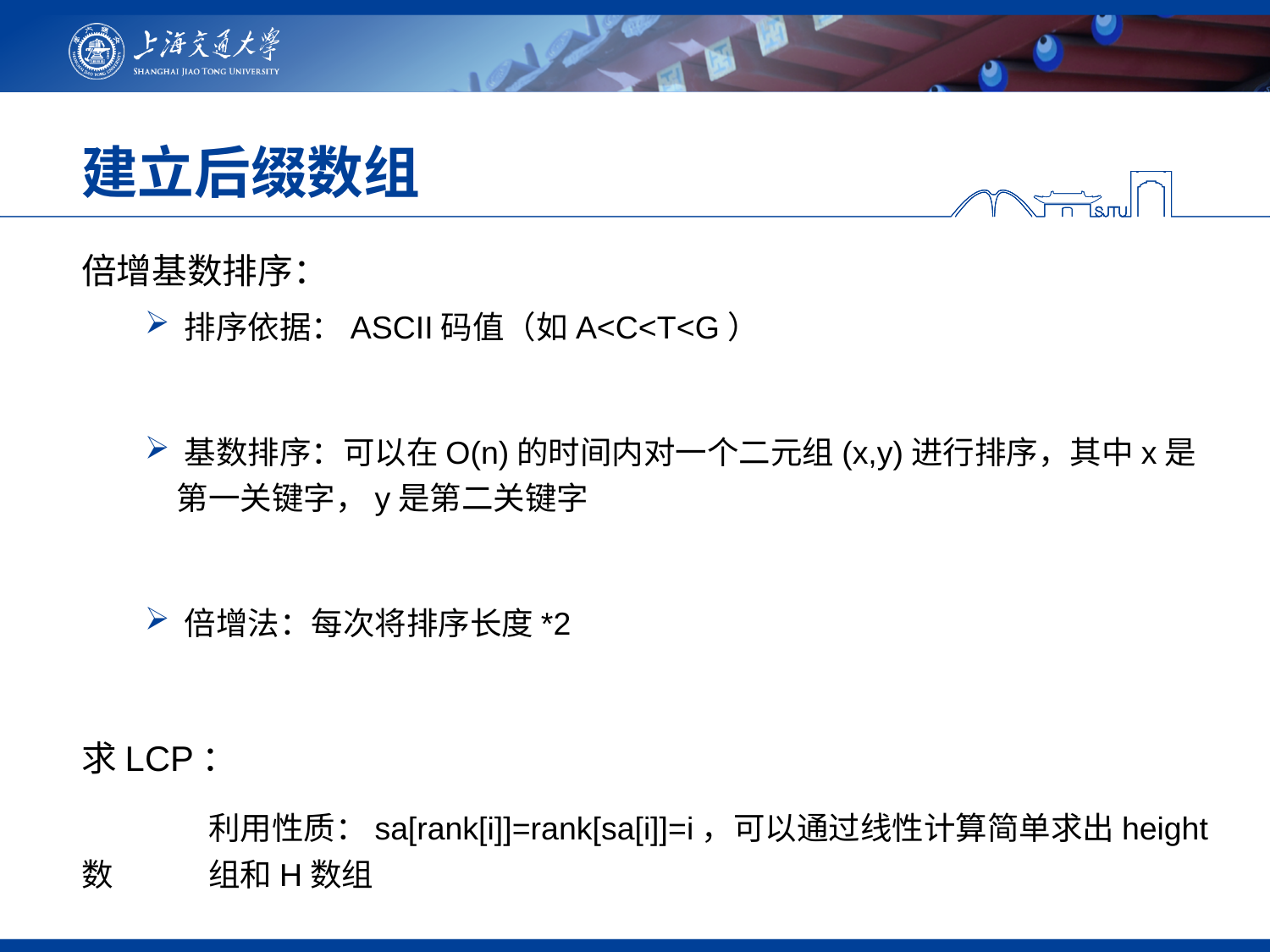

# 建立后缀数组
倍增基数排序：
​排序依据：ASCII码值（如A<C<T<G）

​基数排序：可以在O(n)的时间内对一个二元组(x,y)进行排序，其中x是第一关键字，y是第二关键字

​倍增法：每次将排序长度*2

求LCP：
	利用性质：sa[rank[i]]=rank[sa[i]]=i，可以通过线性计算简单求出height数	组和H数组